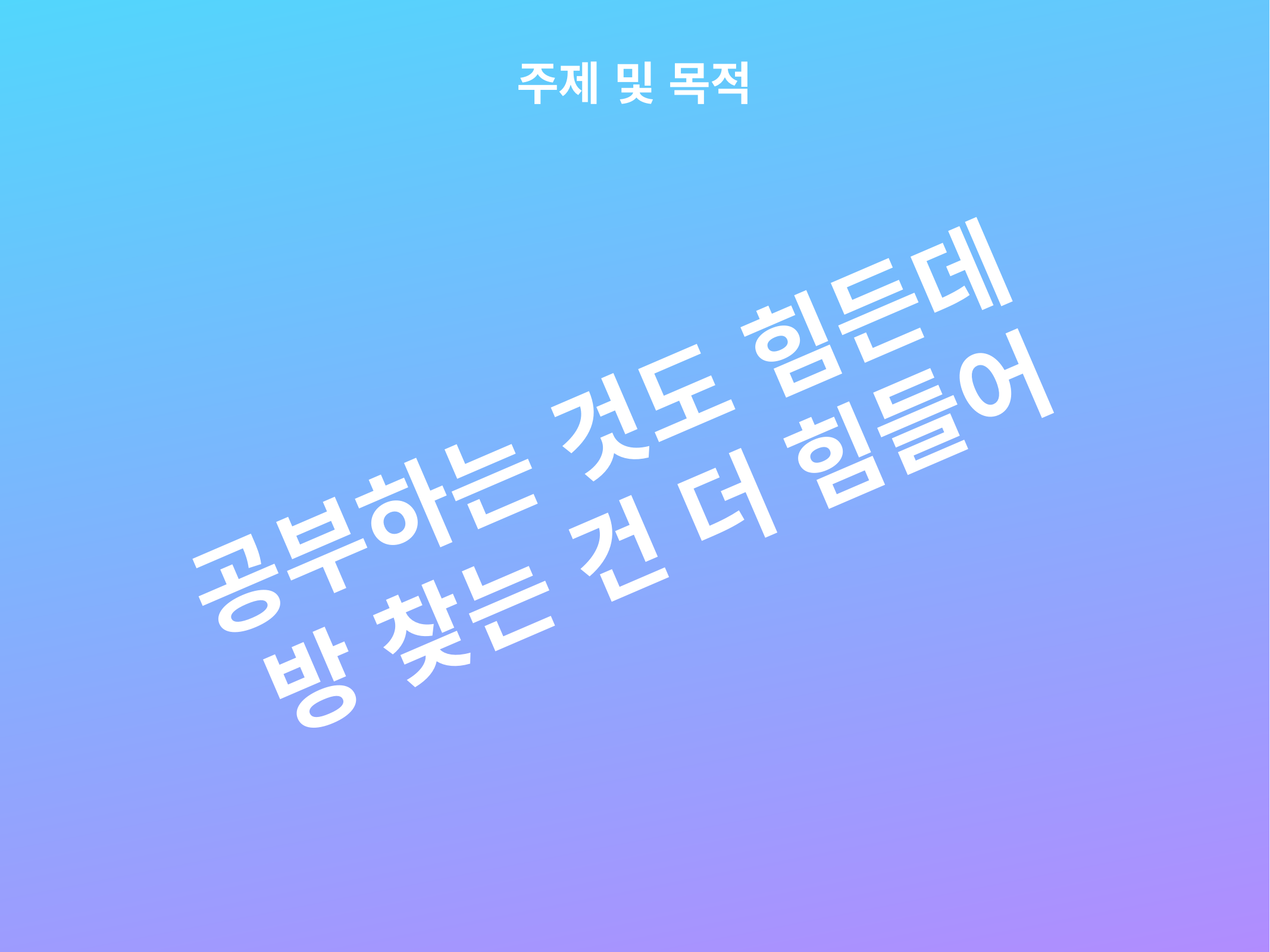

주제 및 목적
공부하는 것도 힘든데
방 찾는 건 더 힘들어